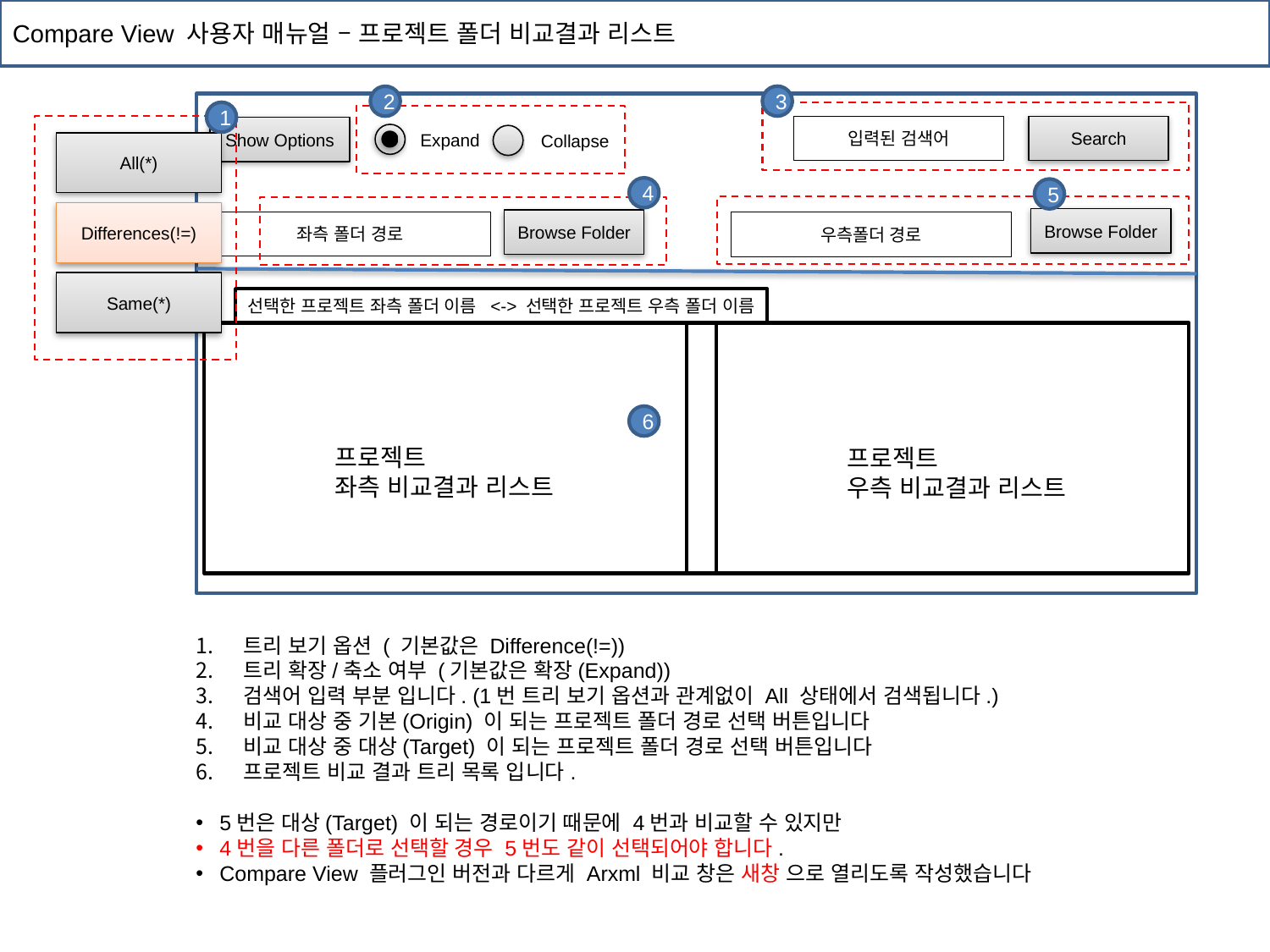

Compare View 사용자 매뉴얼 – 프로젝트 폴더 비교결과 리스트
3
2

1

Search
입력된 검색어
Show Options
Expand
Collapse

All(*)
4
5

Differences(!=)
Browse Folder
Browse Folder
좌측 폴더 경로
우측폴더 경로
Same(*)
선택한 프로젝트 좌측 폴더 이름  <-> 선택한 프로젝트 우측 폴더 이름

6
프로젝트
좌측 비교결과 리스트
프로젝트
우측 비교결과 리스트
트리 보기 옵션 ( 기본값은 Difference(!=))
트리 확장/축소 여부 (기본값은 확장(Expand))
검색어 입력 부분 입니다. (1번 트리 보기 옵션과 관계없이 All 상태에서 검색됩니다.)
비교 대상 중 기본(Origin) 이 되는 프로젝트 폴더 경로 선택 버튼입니다
비교 대상 중 대상(Target) 이 되는 프로젝트 폴더 경로 선택 버튼입니다
프로젝트 비교 결과 트리 목록 입니다.

5번은 대상(Target) 이 되는 경로이기 때문에 4번과 비교할 수 있지만
4번을 다른 폴더로 선택할 경우 5번도 같이 선택되어야 합니다.
Compare View 플러그인 버전과 다르게 Arxml 비교 창은 새창 으로 열리도록 작성했습니다